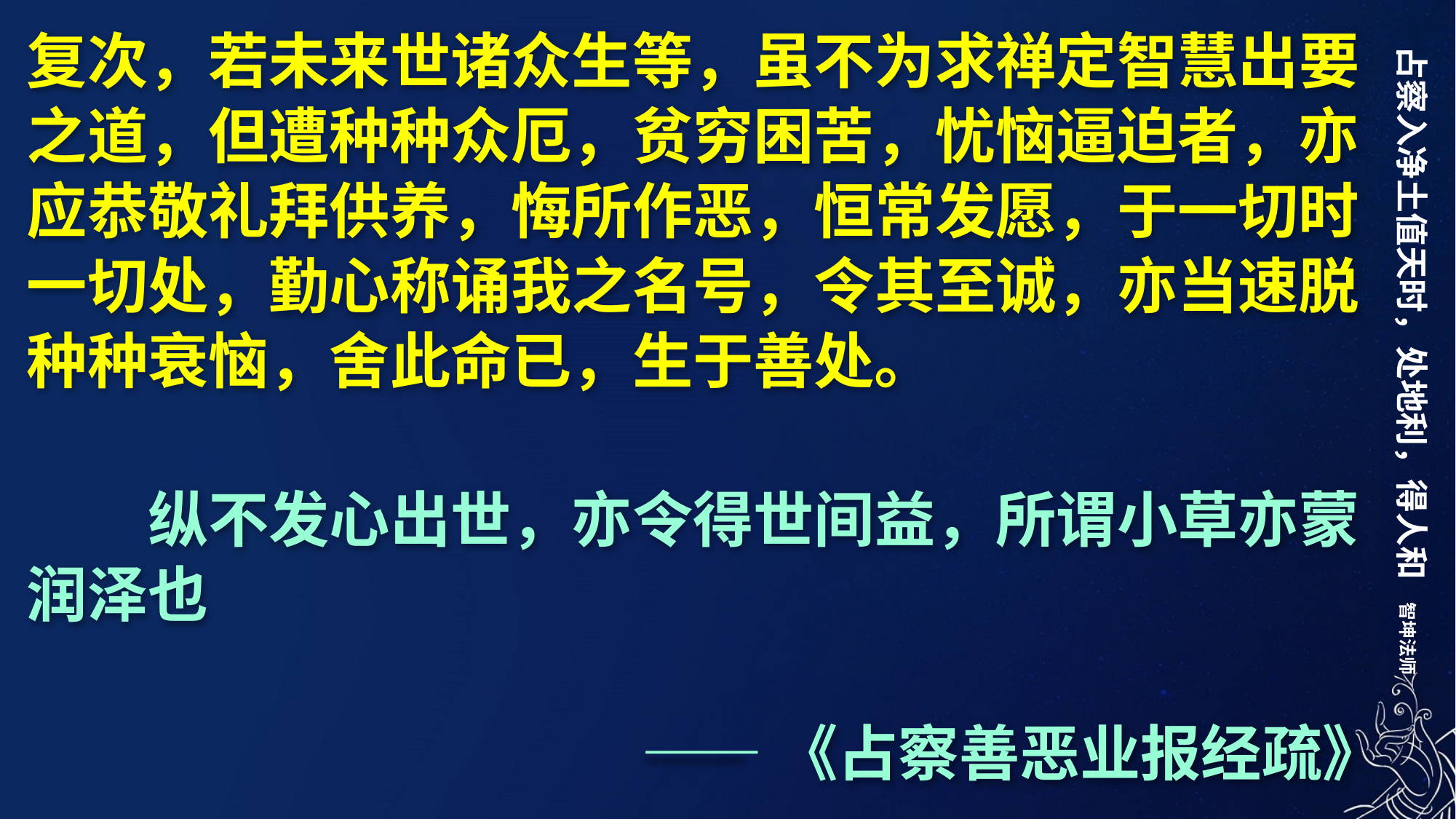

复次，若未来世诸众生等，虽不为求禅定智慧出要之道，但遭种种众厄，贫穷困苦，忧恼逼迫者，亦应恭敬礼拜供养，悔所作恶，恒常发愿，于一切时一切处，勤心称诵我之名号，令其至诚，亦当速脱种种衰恼，舍此命已，生于善处。

　　纵不发心出世，亦令得世间益，所谓小草亦蒙润泽也

——《占察善恶业报经疏》